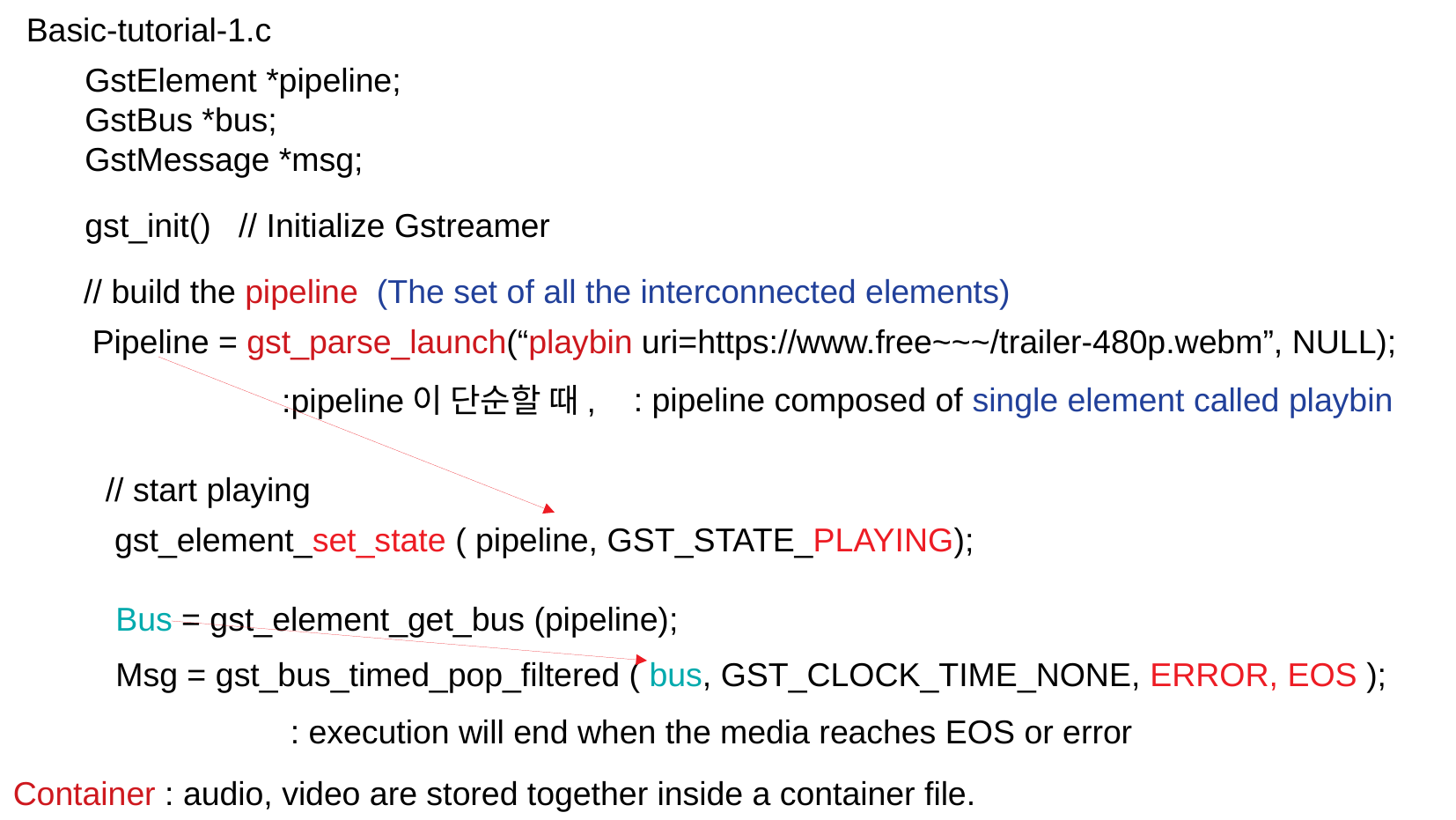

Basic-tutorial-1.c
GstElement *pipeline;
GstBus *bus;
GstMessage *msg;
gst_init()   // Initialize Gstreamer
// build the pipeline  (The set of all the interconnected elements)
Pipeline = gst_parse_launch(“playbin uri=https://www.free~~~/trailer-480p.webm”, NULL);

:pipeline이 단순할 때,
: pipeline composed of single element called playbin
// start playing
gst_element_set_state ( pipeline, GST_STATE_PLAYING);
Bus = gst_element_get_bus (pipeline);

Msg = gst_bus_timed_pop_filtered ( bus, GST_CLOCK_TIME_NONE, ERROR, EOS );
: execution will end when the media reaches EOS or error
Container : audio, video are stored together inside a container file.